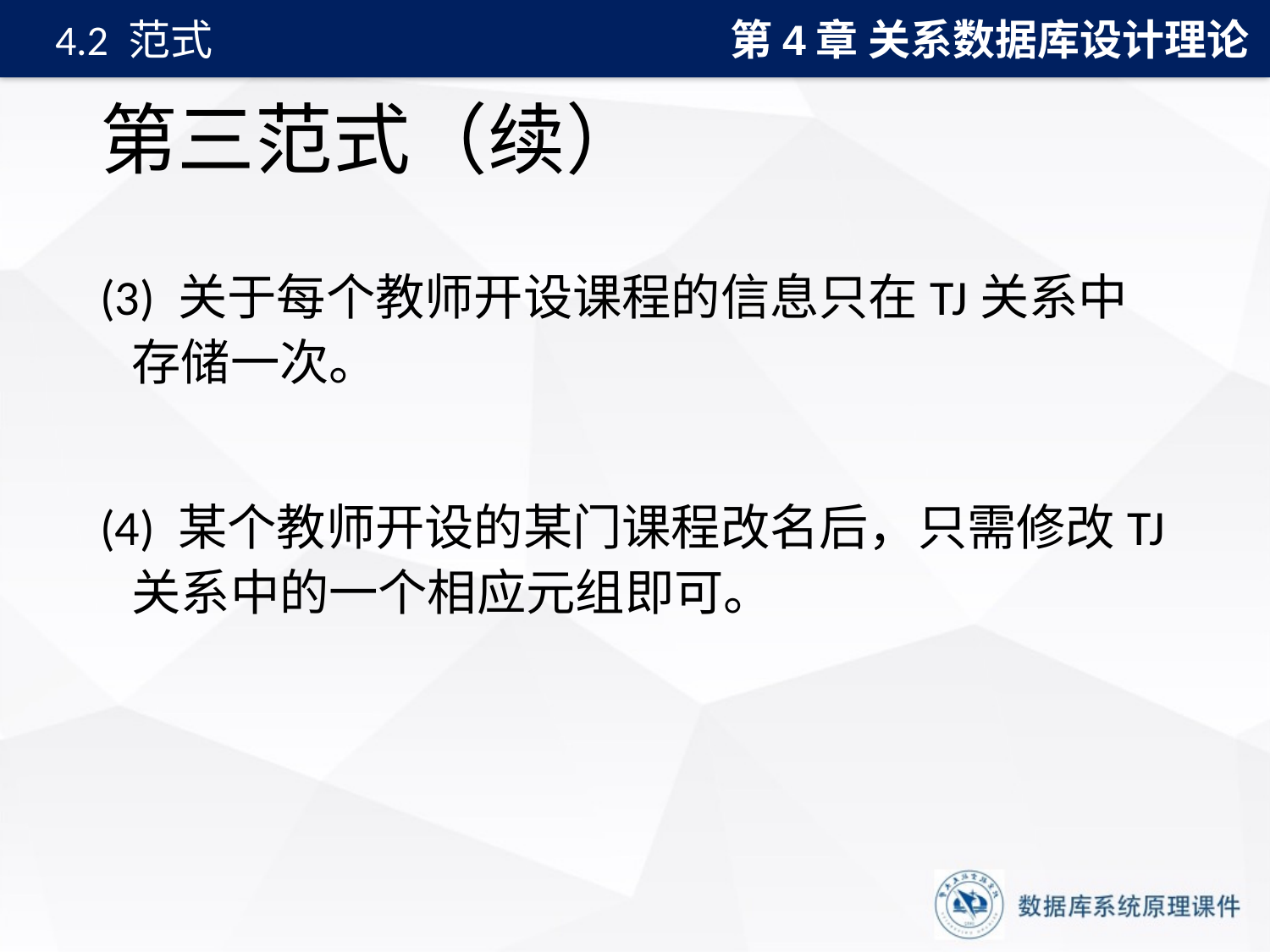

第4章 关系数据库设计理论
4.2 范式
# 第三范式（续）
(3) 关于每个教师开设课程的信息只在TJ关系中存储一次。

(4) 某个教师开设的某门课程改名后，只需修改TJ关系中的一个相应元组即可。